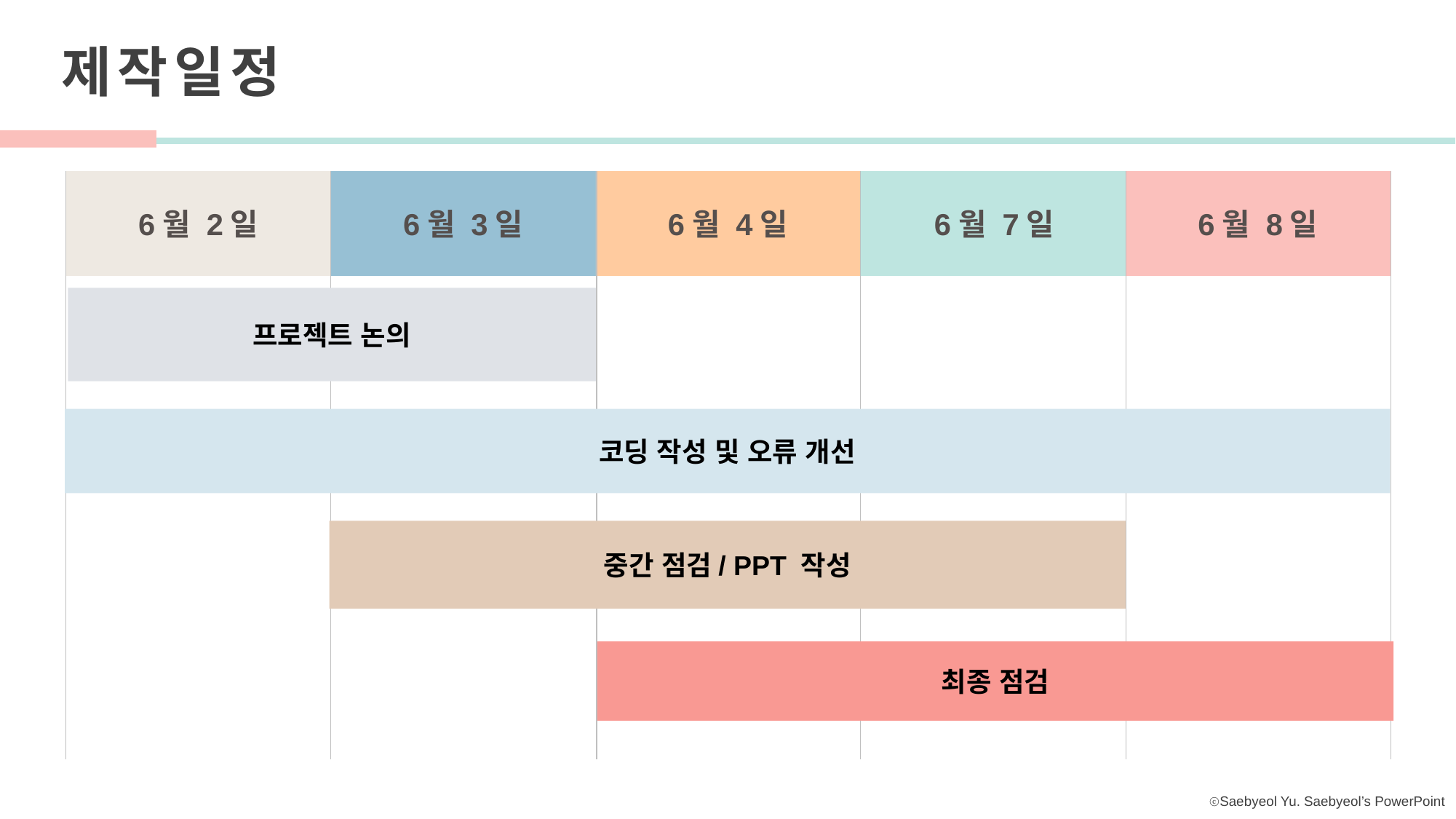

제 작 일 정

6월 2일
6월 7일
6월 4일
6월 3일
6월 8일
프로젝트 논의
코딩 작성 및 오류 개선
중간 점검/ PPT 작성
최종 점검